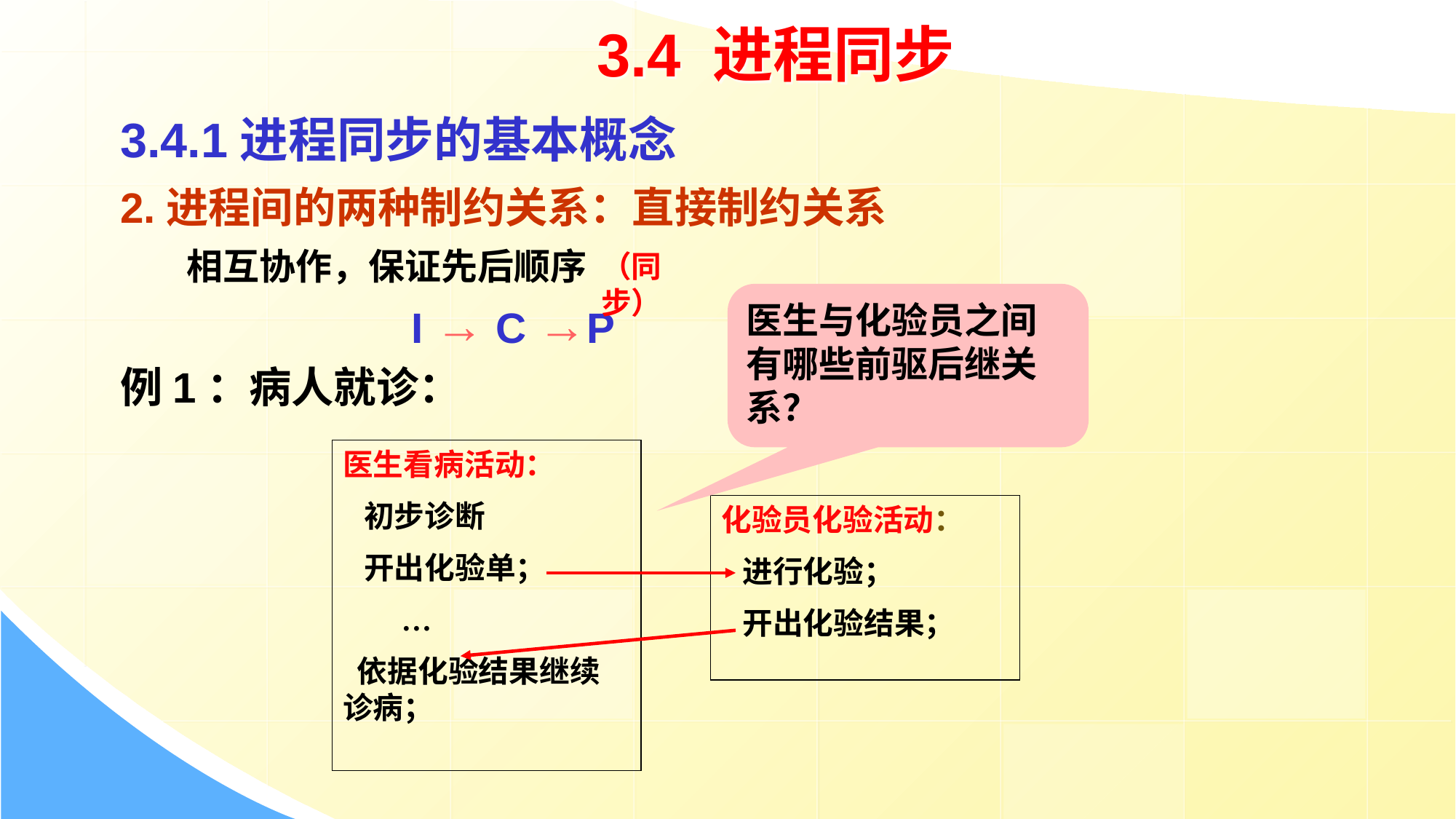

3.4 进程同步
3.4.1进程同步的基本概念
2.进程间的两种制约关系：直接制约关系
       相互协作，保证先后顺序

（同步）
医生与化验员之间有哪些前驱后继关系？
I → C →P
例1：病人就诊：
医生看病活动：
  初步诊断
  开出化验单；
       …
 依据化验结果继续诊病；
化验员化验活动：
  进行化验；
  开出化验结果；